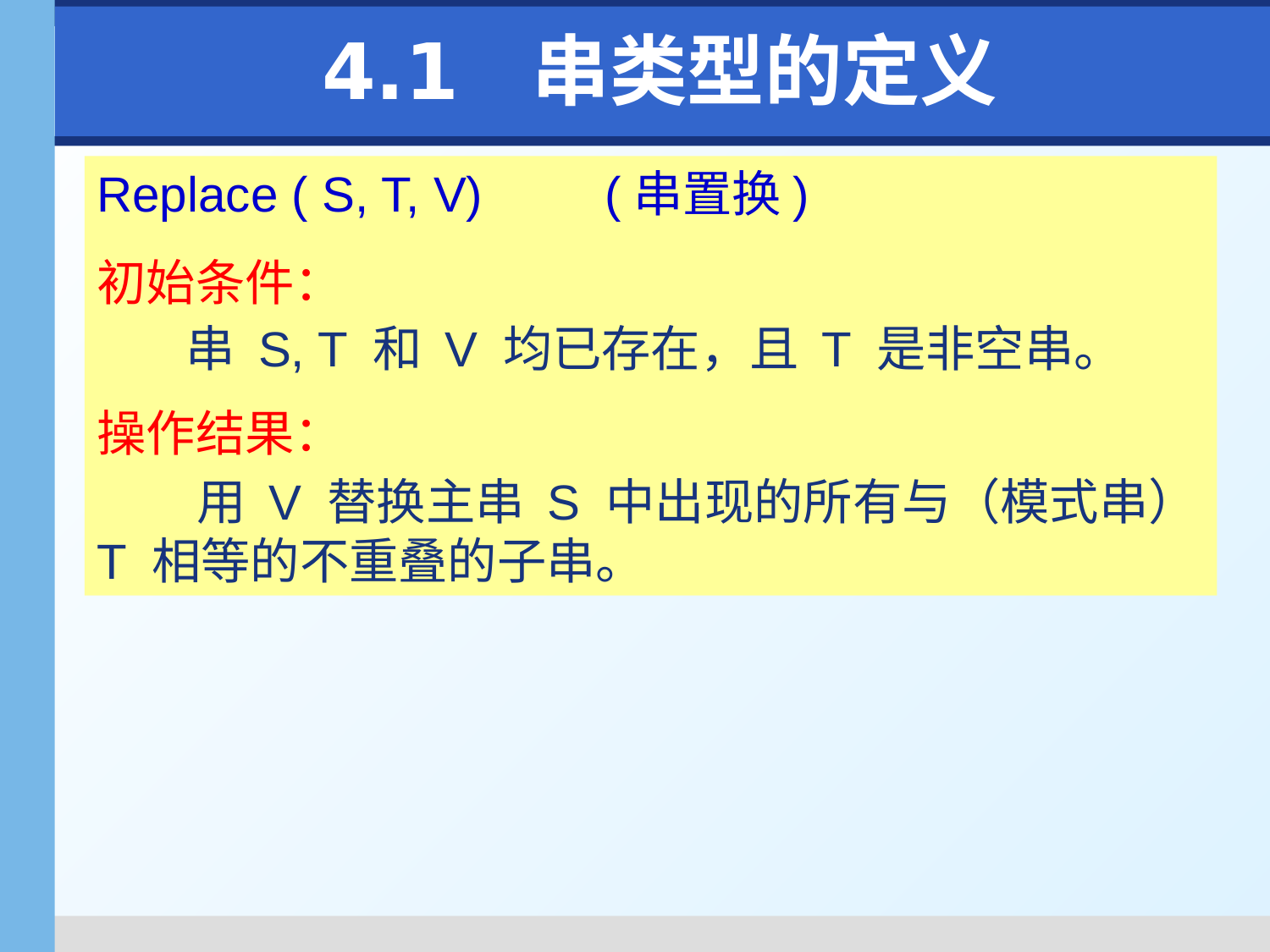

4.1  串类型的定义
Replace ( S, T, V)	(串置换)
初始条件：
       串 S, T 和 V 均已存在，且 T 是非空串。
操作结果：
        用 V 替换主串 S 中出现的所有与（模式串）T 相等的不重叠的子串。